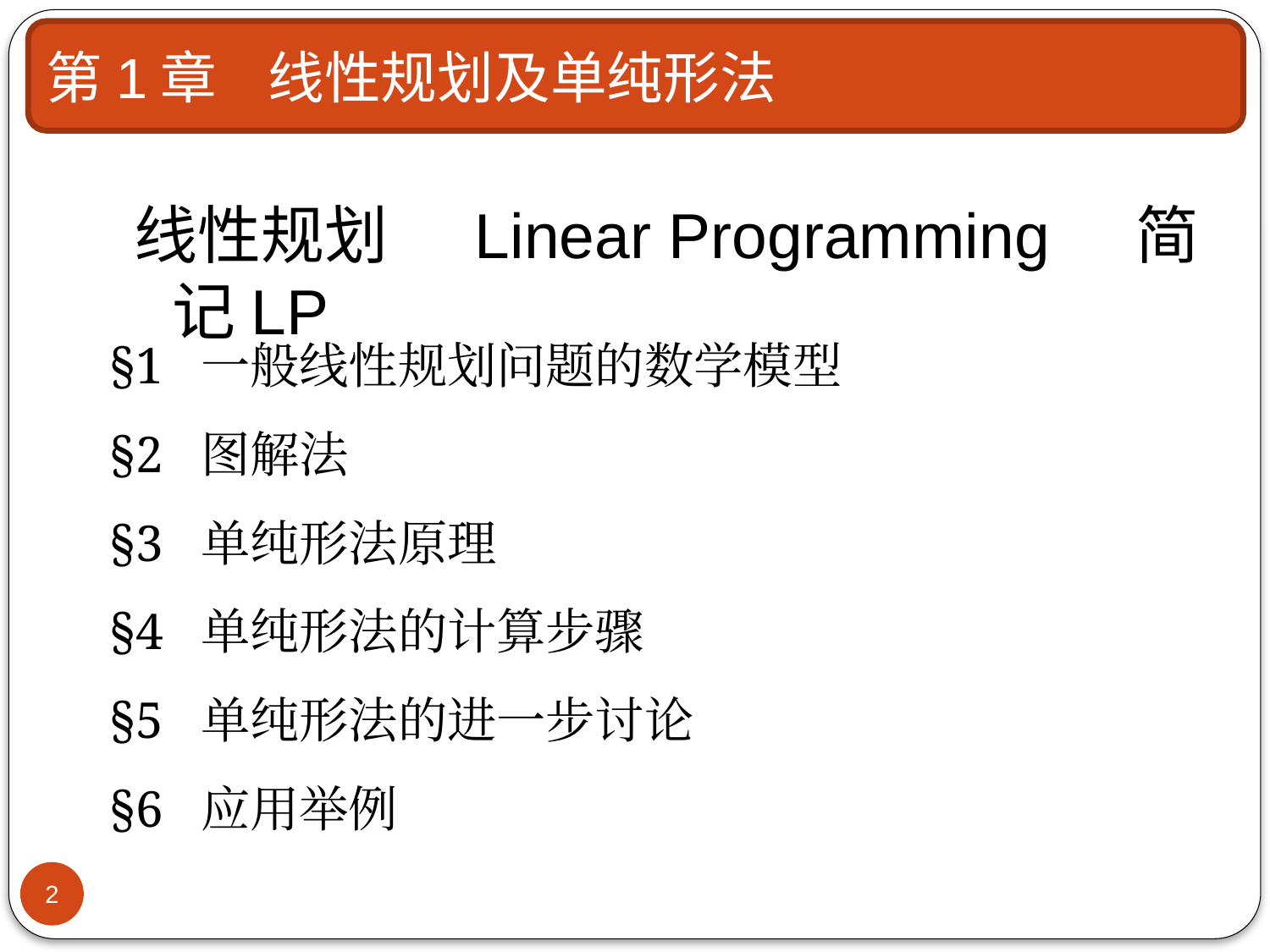

第1章    线性规划及单纯形法
线性规划     Linear Programming    简记LP
§1  一般线性规划问题的数学模型
§2  图解法
§3  单纯形法原理
§4  单纯形法的计算步骤
§5  单纯形法的进一步讨论
§6  应用举例
2